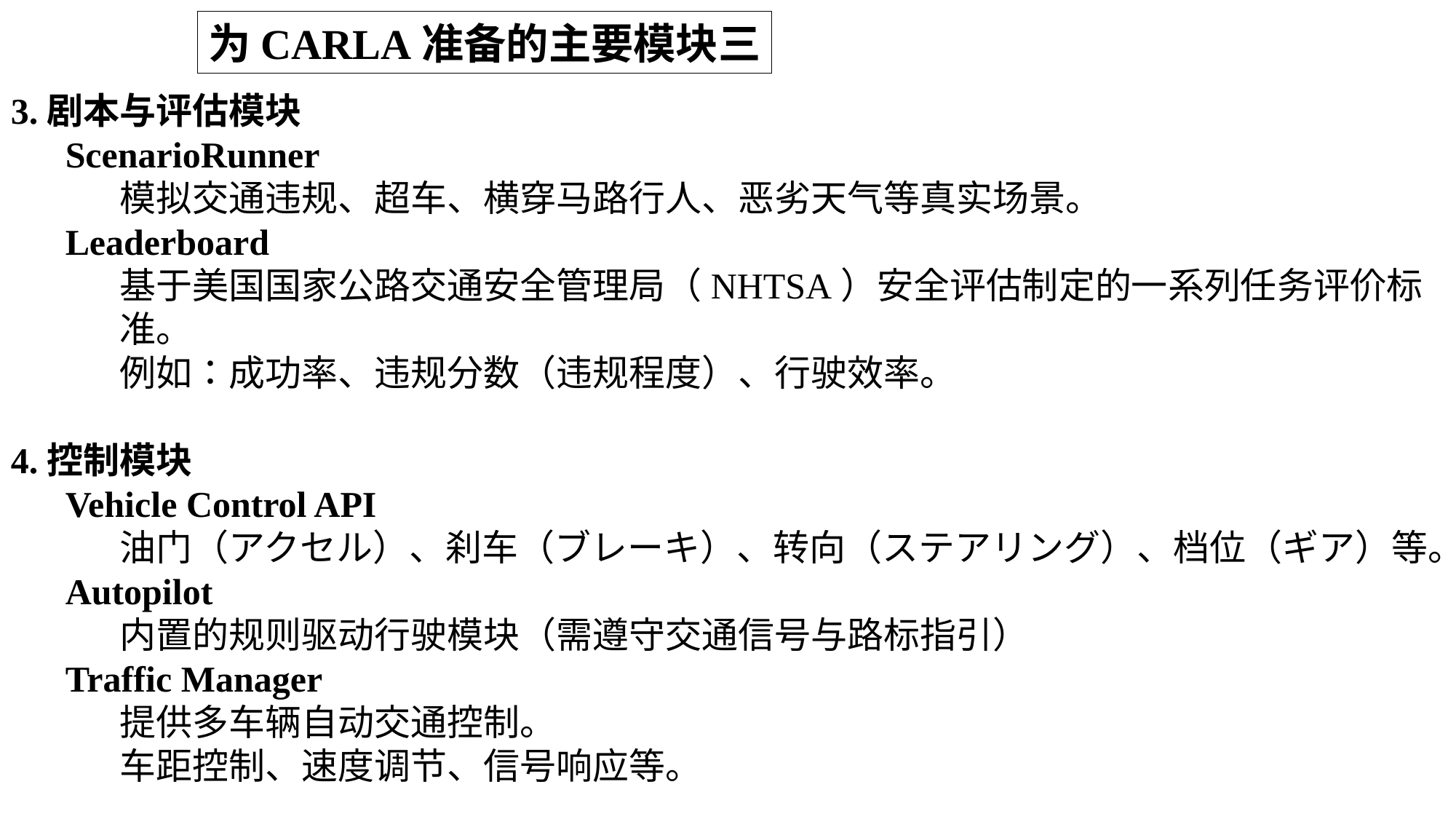

为CARLA准备的主要模块三
3.剧本与评估模块
ScenarioRunner
模拟交通违规、超车、横穿马路行人、恶劣天气等真实场景。
Leaderboard
基于美国国家公路交通安全管理局（NHTSA）安全评估制定的一系列任务评价标准。
例如：成功率、违规分数（违规程度）、行驶效率。

4.控制模块
Vehicle Control API
油门（アクセル）、刹车（ブレーキ）、转向（ステアリング）、档位（ギア）等。
Autopilot
内置的规则驱动行驶模块（需遵守交通信号与路标指引）
Traffic Manager
提供多车辆自动交通控制。
车距控制、速度调节、信号响应等。